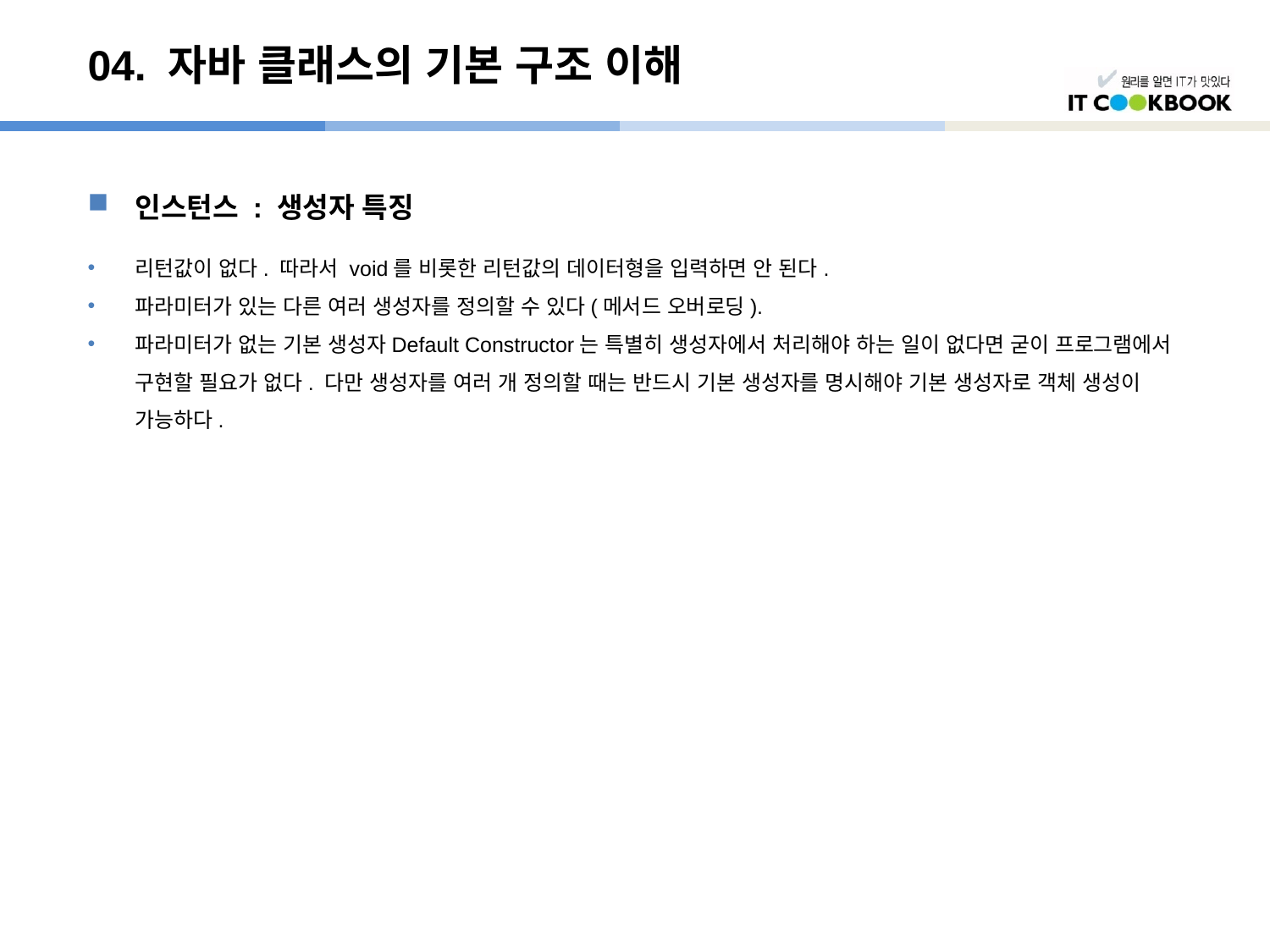

# 04. 자바 클래스의 기본 구조 이해
인스턴스 : 생성자 특징
리턴값이 없다. 따라서 void를 비롯한 리턴값의 데이터형을 입력하면 안 된다.
파라미터가 있는 다른 여러 생성자를 정의할 수 있다(메서드 오버로딩).
파라미터가 없는 기본 생성자Default Constructor는 특별히 생성자에서 처리해야 하는 일이 없다면 굳이 프로그램에서 구현할 필요가 없다. 다만 생성자를 여러 개 정의할 때는 반드시 기본 생성자를 명시해야 기본 생성자로 객체 생성이 가능하다.